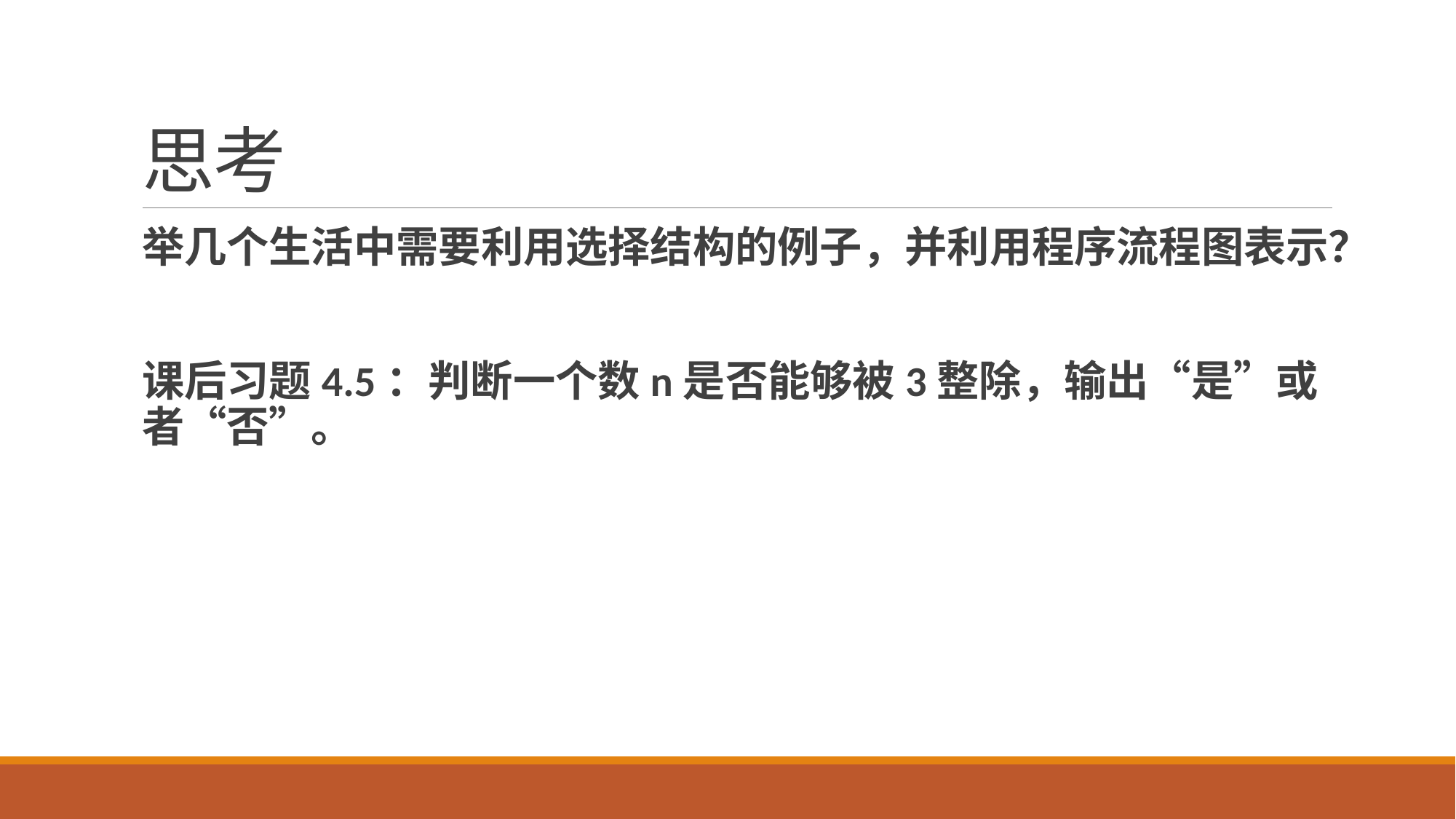

# 思考
举几个生活中需要利用选择结构的例子，并利用程序流程图表示？

课后习题4.5：判断一个数n是否能够被3整除，输出“是”或者“否”。